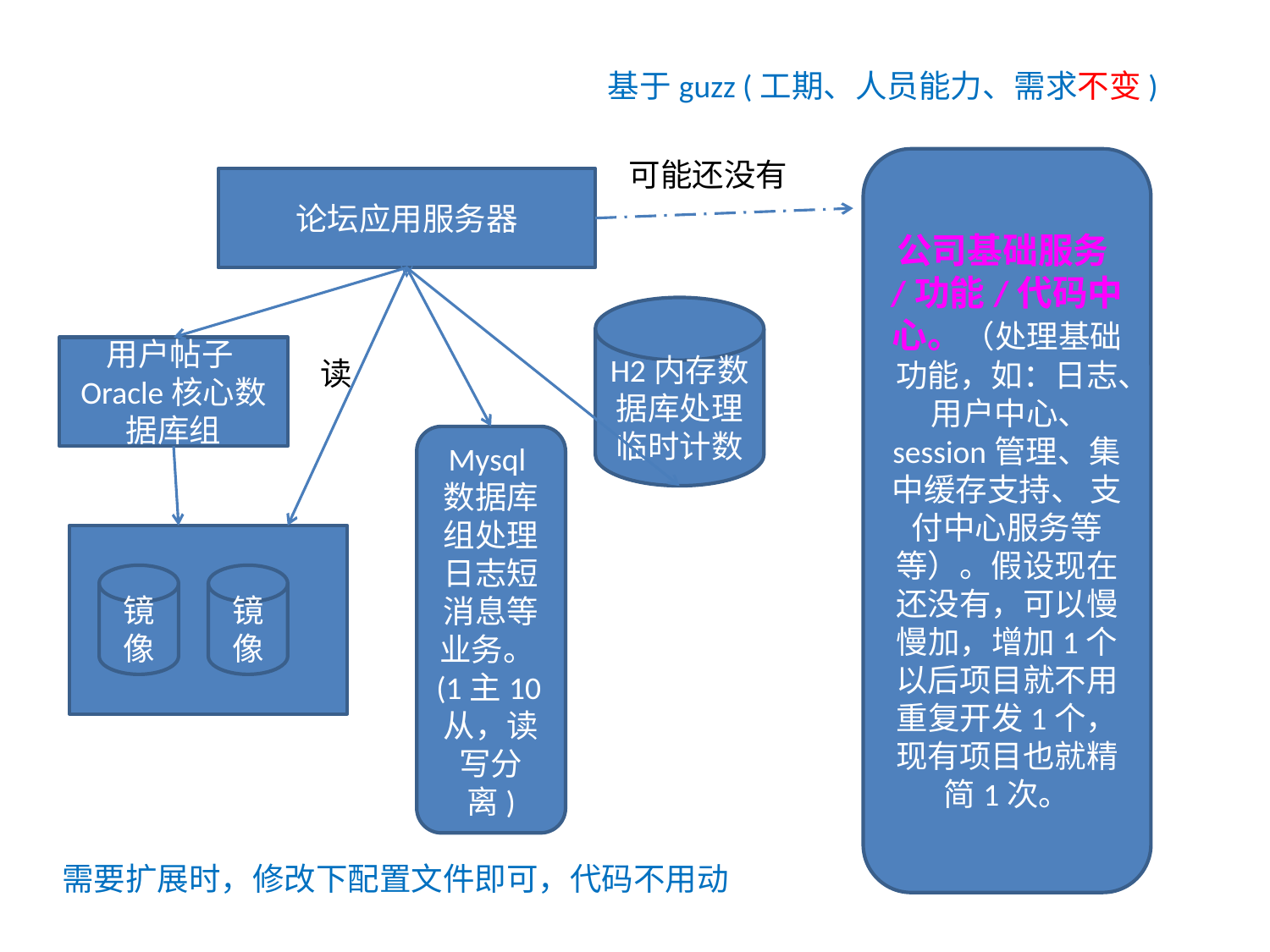

基于guzz (工期、人员能力、需求不变)
可能还没有
公司基础服务/功能/代码中心。（处理基础功能，如：日志、 用户中心、 session管理、集中缓存支持、 支付中心服务等等）。假设现在还没有，可以慢慢加，增加1个以后项目就不用重复开发1个，现有项目也就精简1次。
论坛应用服务器
H2内存数据库处理临时计数
用户帖子Oracle核心数据库组
读
Mysql数据库组处理日志短消息等业务。(1主10从，读写分离)

镜像
镜像
需要扩展时，修改下配置文件即可，代码不用动